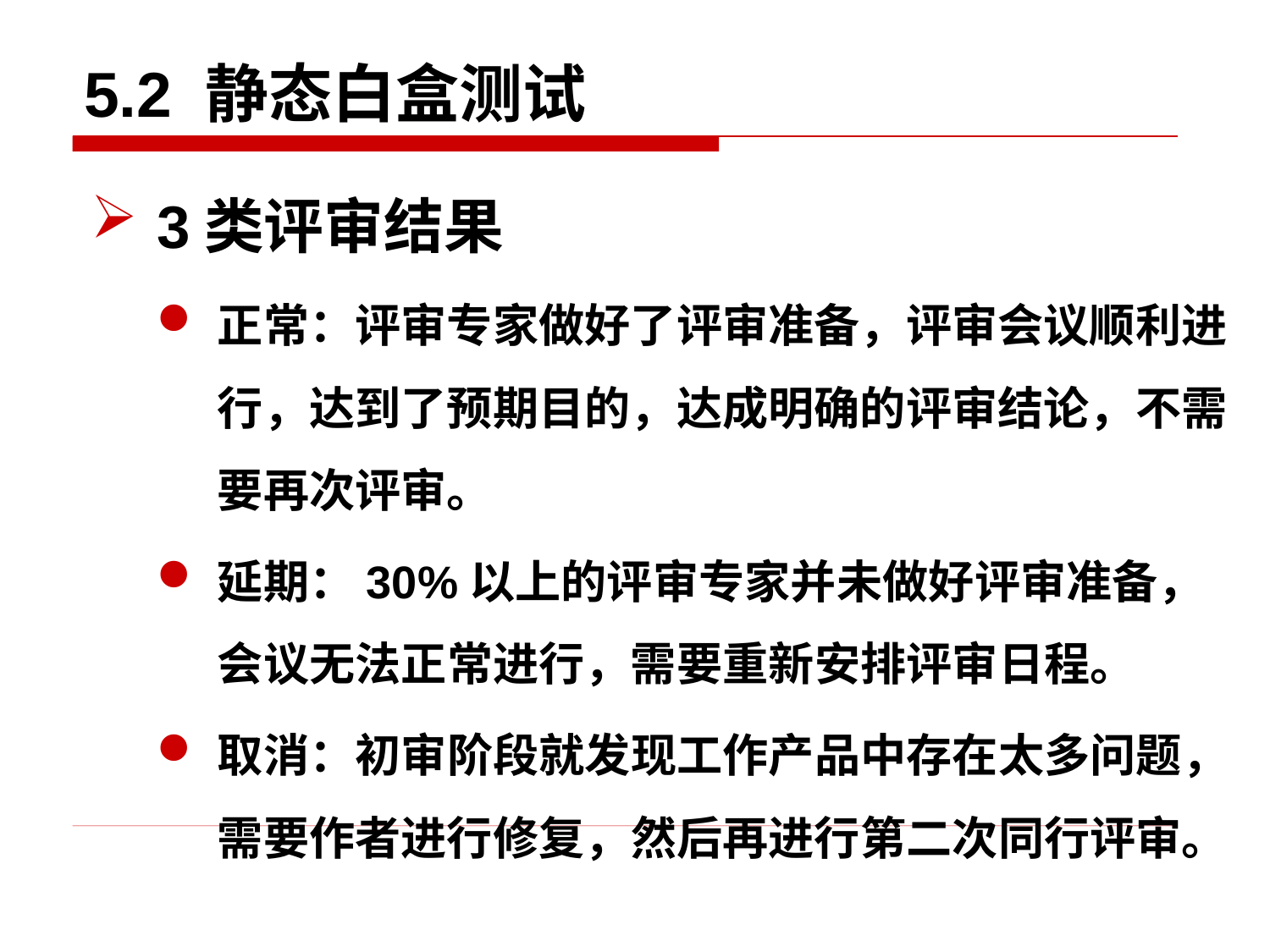

# 5.2 静态白盒测试
3类评审结果
正常：评审专家做好了评审准备，评审会议顺利进行，达到了预期目的，达成明确的评审结论，不需要再次评审。
延期：30%以上的评审专家并未做好评审准备，会议无法正常进行，需要重新安排评审日程。
取消：初审阶段就发现工作产品中存在太多问题，需要作者进行修复，然后再进行第二次同行评审。